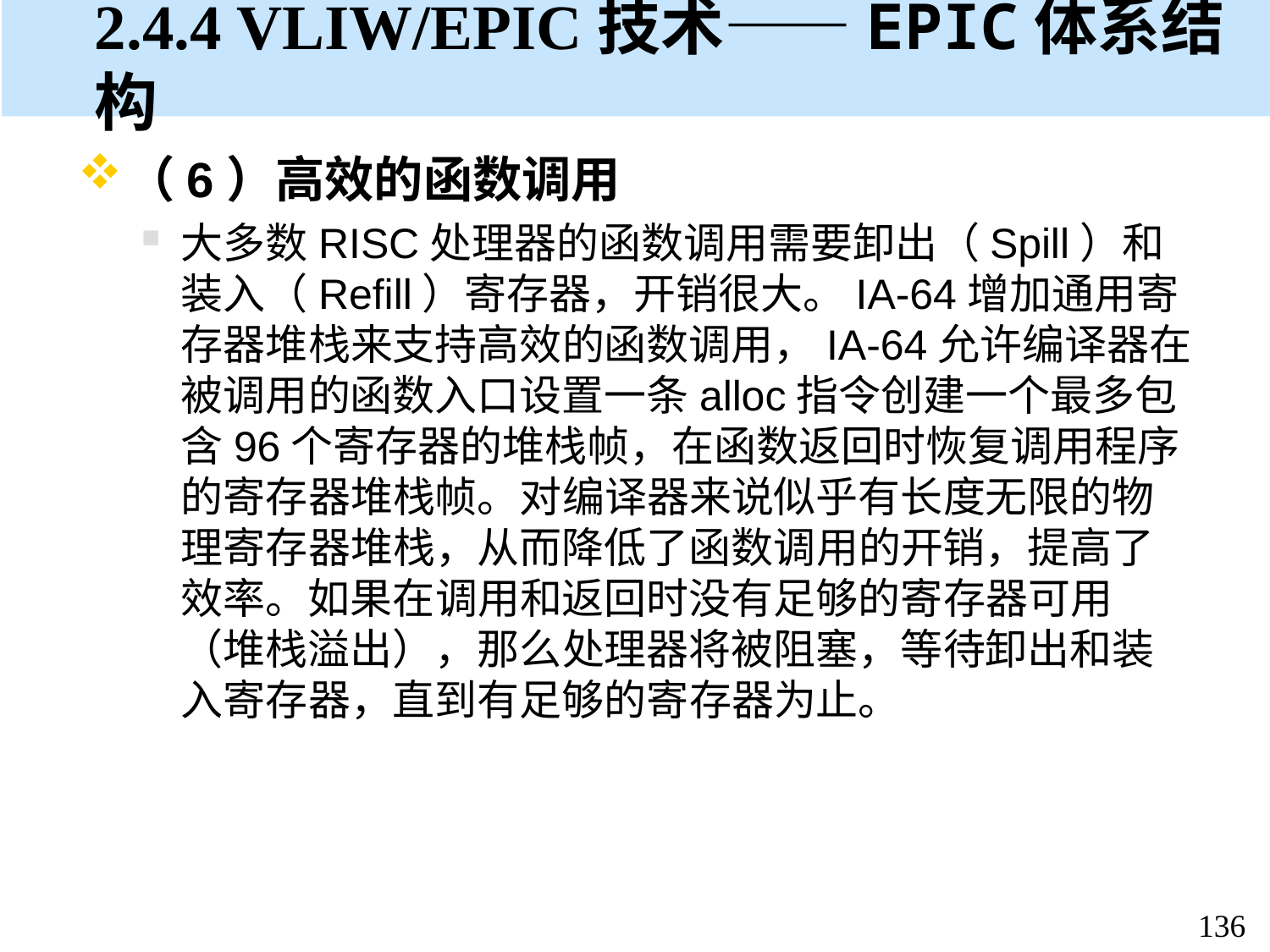

# 2.4.4 VLIW/EPIC技术——EPIC体系结构
（6）高效的函数调用
大多数RISC处理器的函数调用需要卸出（Spill）和装入（Refill）寄存器，开销很大。IA-64增加通用寄存器堆栈来支持高效的函数调用，IA-64允许编译器在被调用的函数入口设置一条alloc指令创建一个最多包含96个寄存器的堆栈帧，在函数返回时恢复调用程序的寄存器堆栈帧。对编译器来说似乎有长度无限的物理寄存器堆栈，从而降低了函数调用的开销，提高了效率。如果在调用和返回时没有足够的寄存器可用（堆栈溢出），那么处理器将被阻塞，等待卸出和装入寄存器，直到有足够的寄存器为止。